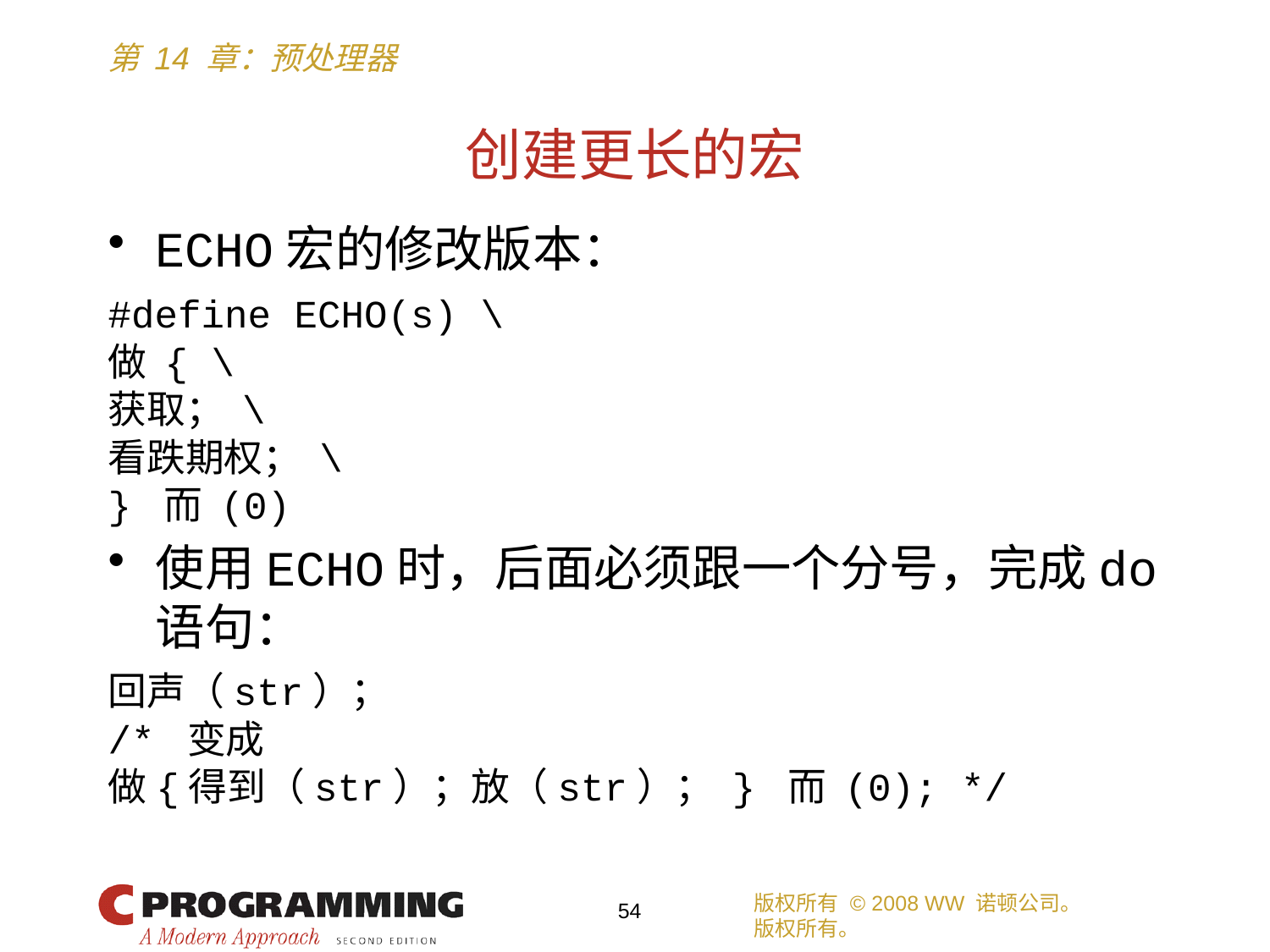

# 创建更长的宏
ECHO宏的修改版本：
#define ECHO(s) \
做 { \
获取； \
看跌期权； \
} 而 (0)
使用ECHO时，后面必须跟一个分号，完成do语句：
回声（str）；
/* 变成
做{得到（str）；放（str）； } 而 (0); */
版权所有 © 2008 WW 诺顿公司。
版权所有。
54